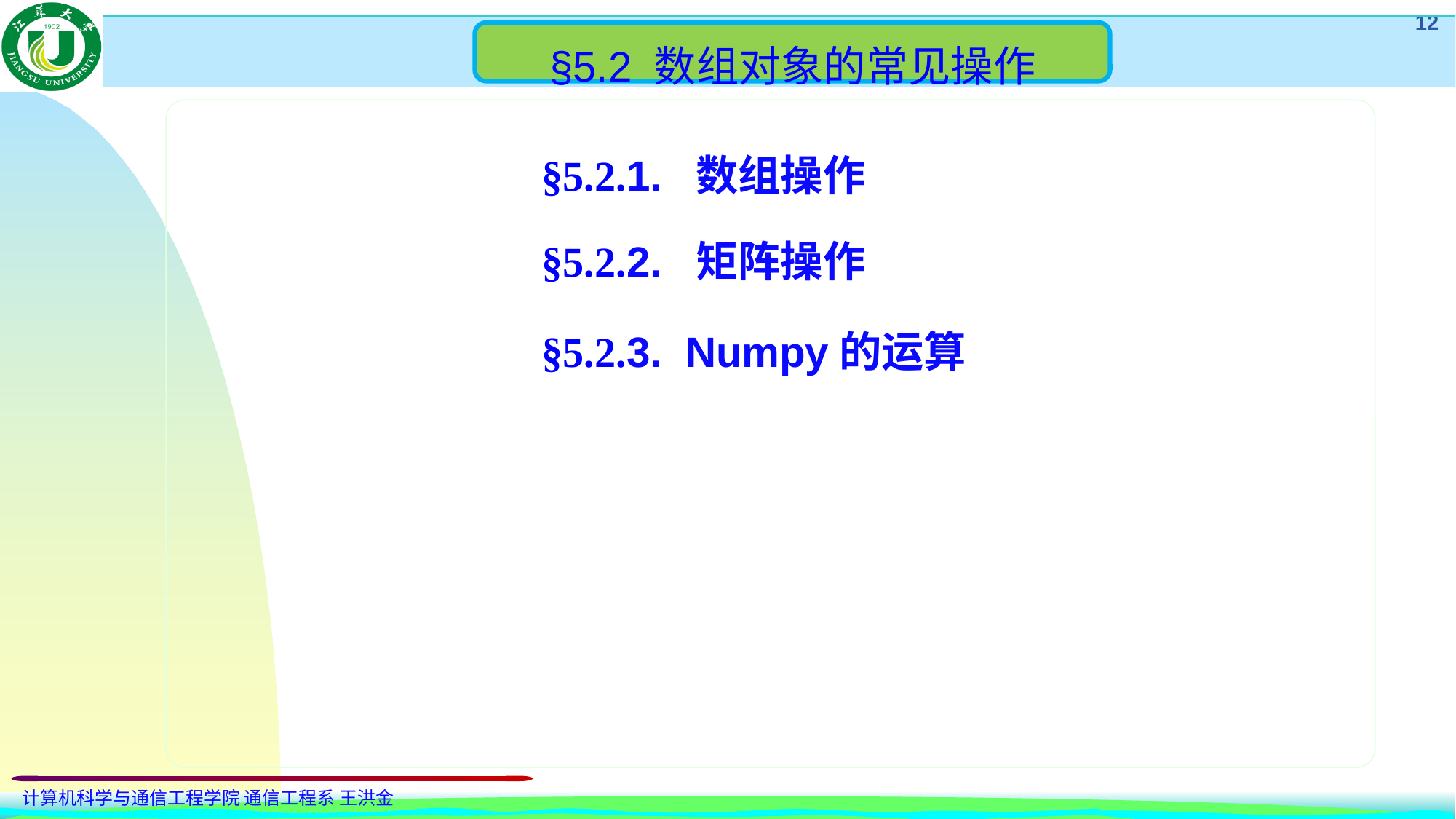

§5.2 数组对象的常见操作
§5.2.1.  数组操作
§5.2.2.  矩阵操作
§5.2.3.  Numpy的运算